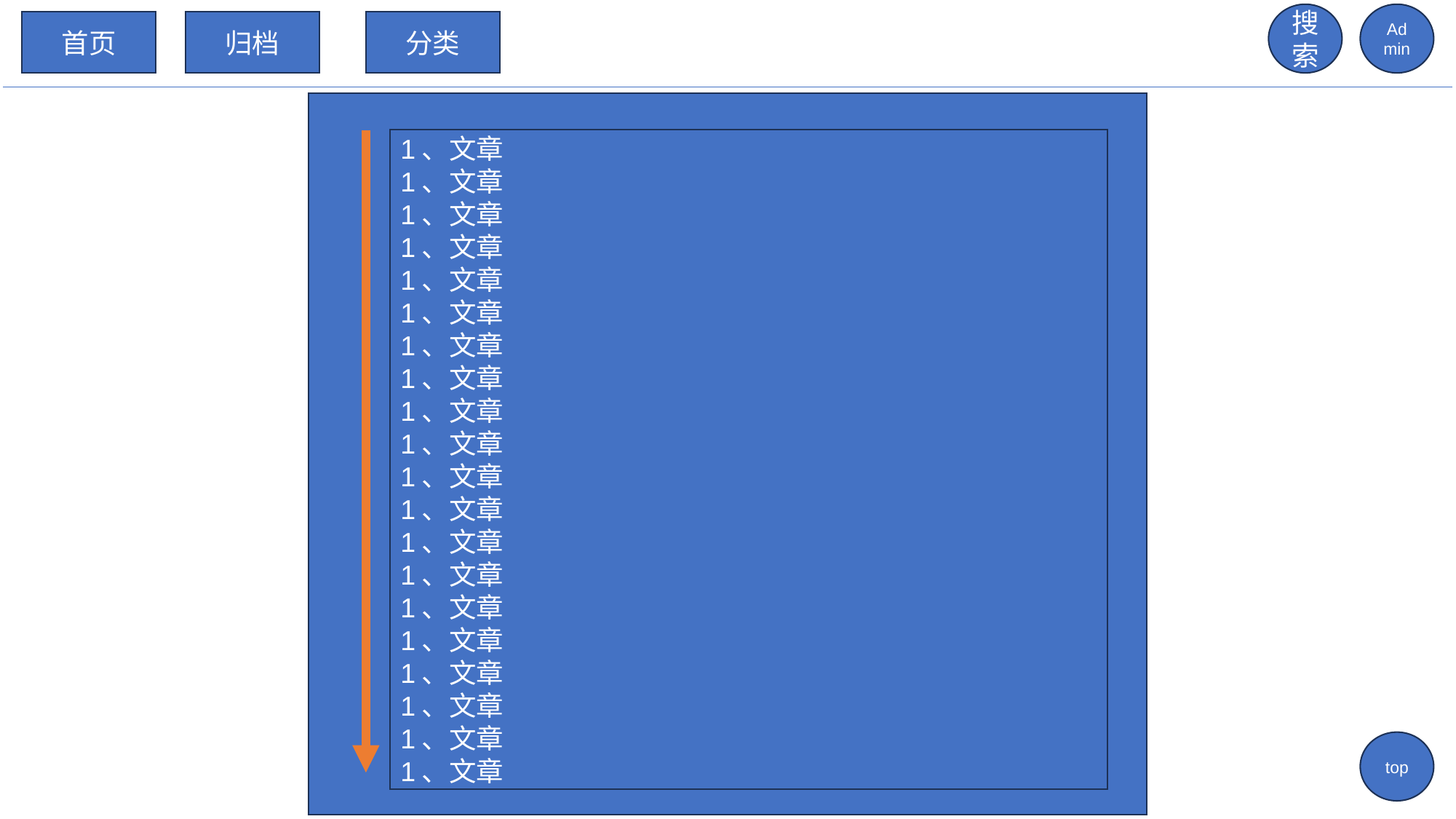

搜索
Admin
首页
归档
分类

1、文章
1、文章
1、文章
1、文章
1、文章
1、文章
1、文章
1、文章
1、文章
1、文章
1、文章
1、文章
1、文章
1、文章
1、文章
1、文章
1、文章
1、文章
1、文章
1、文章
top